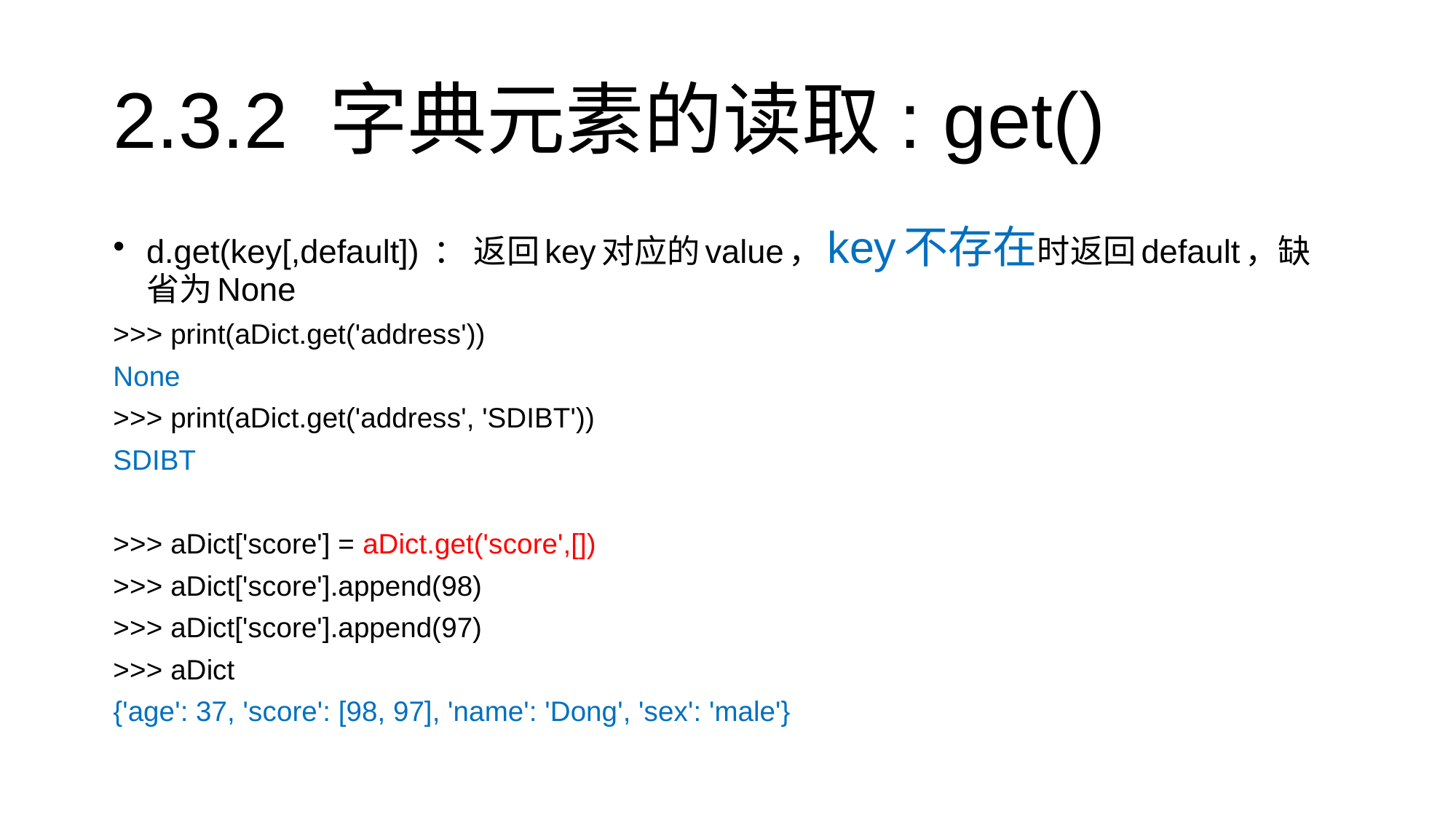

# 2.3.2 字典元素的读取: get()
d.get(key[,default]) ： 返回key对应的value，key不存在时返回default，缺省为None
>>> print(aDict.get('address'))
None
>>> print(aDict.get('address', 'SDIBT'))
SDIBT

>>> aDict['score'] = aDict.get('score',[])
>>> aDict['score'].append(98)
>>> aDict['score'].append(97)
>>> aDict
{'age': 37, 'score': [98, 97], 'name': 'Dong', 'sex': 'male'}